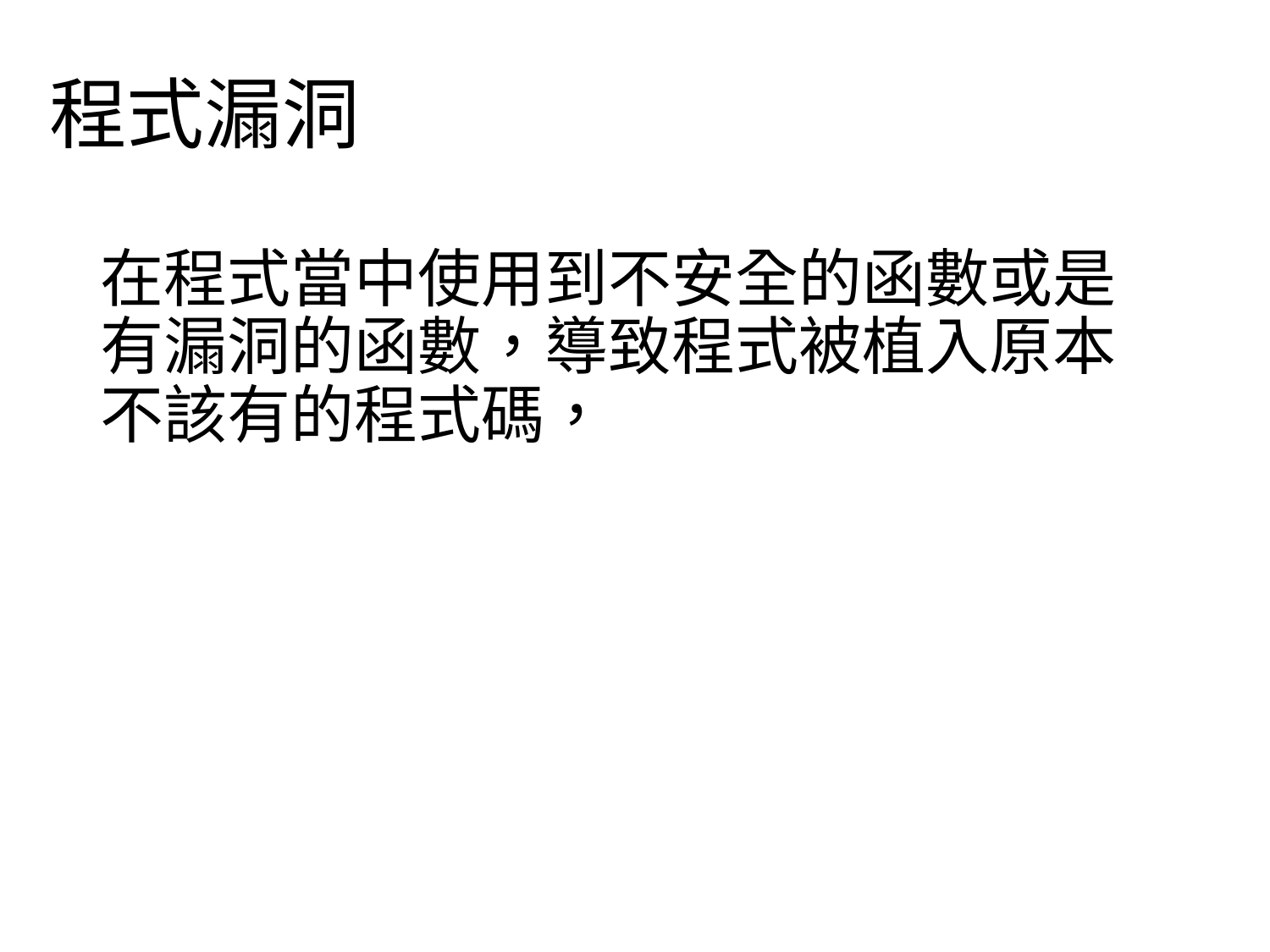

# 程式漏洞
在程式當中使用到不安全的函數或是有漏洞的函數，導致程式被植入原本不該有的程式碼，